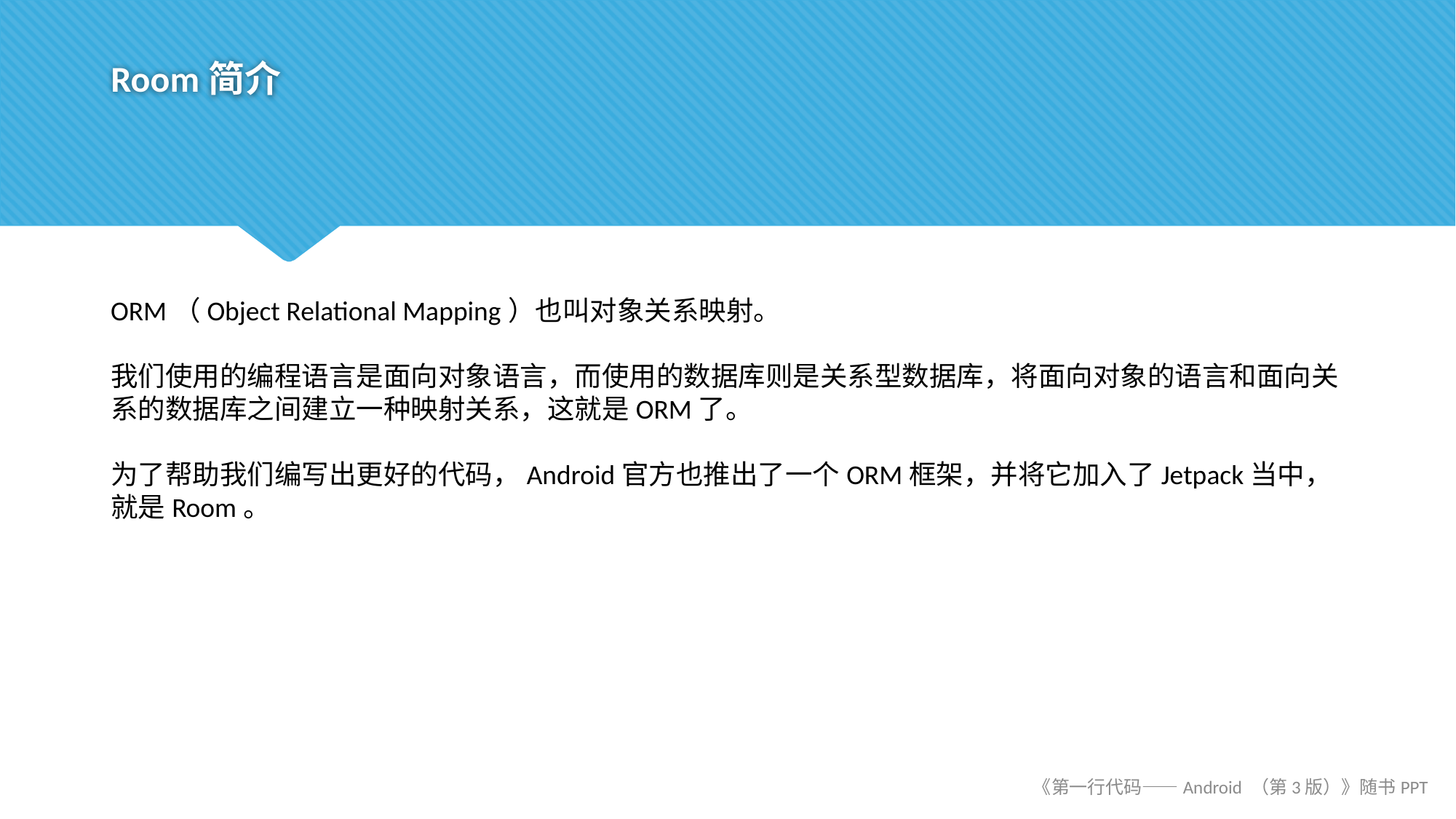

# Room简介
ORM（Object Relational Mapping）也叫对象关系映射。

我们使用的编程语言是面向对象语言，而使用的数据库则是关系型数据库，将面向对象的语言和面向关系的数据库之间建立一种映射关系，这就是ORM了。

为了帮助我们编写出更好的代码，Android官方也推出了一个ORM框架，并将它加入了Jetpack当中，就是Room。